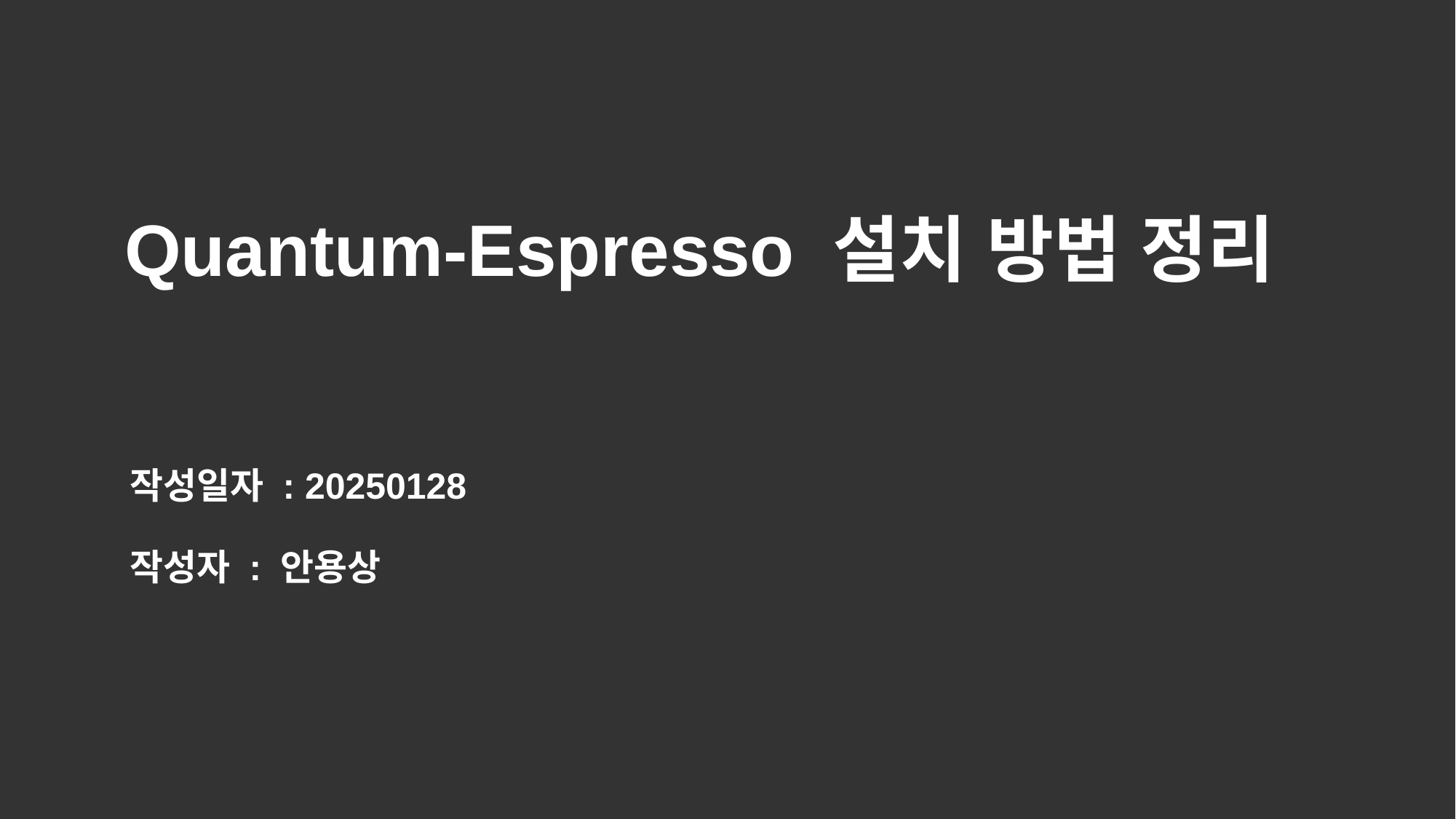

Quantum-Espresso 설치 방법 정리
작성일자 : 20250128
작성자 : 안용상